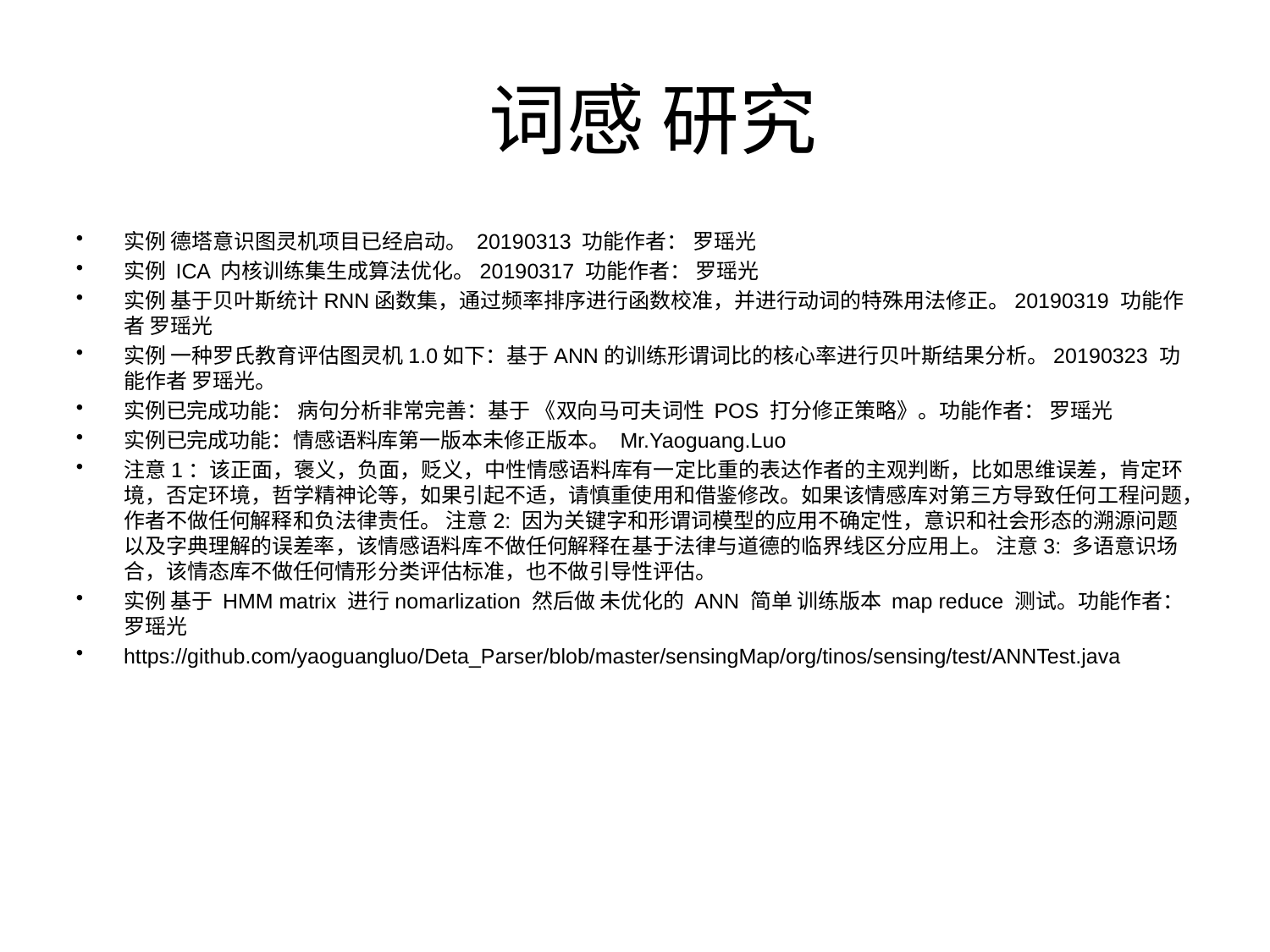

# 词感 研究
实例 德塔意识图灵机项目已经启动。 20190313 功能作者： 罗瑶光
实例 ICA 内核训练集生成算法优化。20190317 功能作者： 罗瑶光
实例 基于贝叶斯统计RNN函数集，通过频率排序进行函数校准，并进行动词的特殊用法修正。20190319 功能作者 罗瑶光
实例 一种罗氏教育评估图灵机1.0如下：基于ANN的训练形谓词比的核心率进行贝叶斯结果分析。20190323 功能作者 罗瑶光。
实例已完成功能： 病句分析非常完善：基于 《双向马可夫词性 POS 打分修正策略》。功能作者： 罗瑶光
实例已完成功能：情感语料库第一版本未修正版本。 Mr.Yaoguang.Luo
注意1：该正面，褒义，负面，贬义，中性情感语料库有一定比重的表达作者的主观判断，比如思维误差，肯定环境，否定环境，哲学精神论等，如果引起不适，请慎重使用和借鉴修改。如果该情感库对第三方导致任何工程问题，作者不做任何解释和负法律责任。 注意2: 因为关键字和形谓词模型的应用不确定性，意识和社会形态的溯源问题以及字典理解的误差率，该情感语料库不做任何解释在基于法律与道德的临界线区分应用上。 注意3: 多语意识场合，该情态库不做任何情形分类评估标准，也不做引导性评估。
实例 基于 HMM matrix 进行nomarlization 然后做 未优化的 ANN 简单 训练版本 map reduce 测试。功能作者： 罗瑶光
https://github.com/yaoguangluo/Deta_Parser/blob/master/sensingMap/org/tinos/sensing/test/ANNTest.java